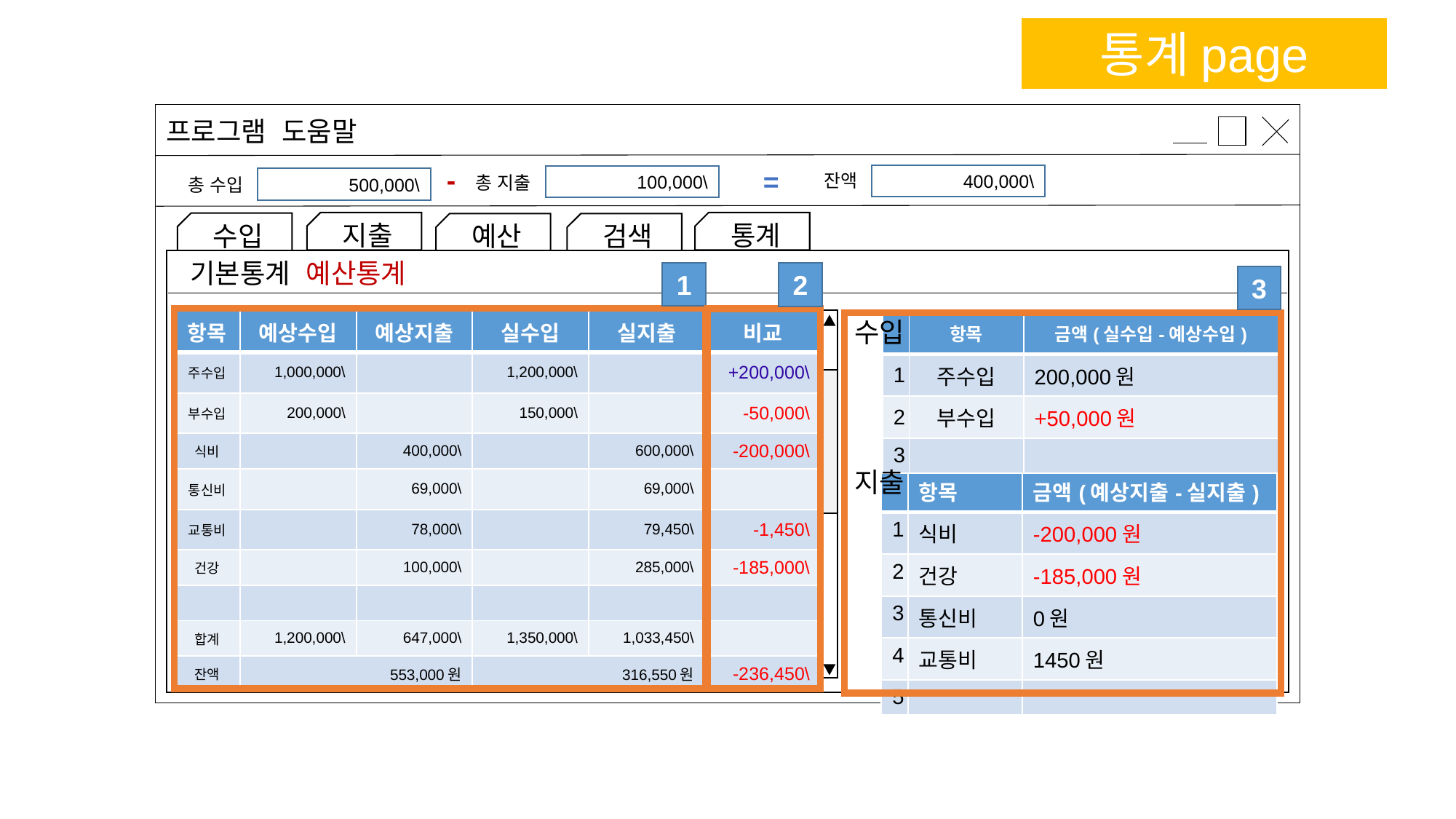

통계page
기본통계  예산통계
1
2
3

수입

| 항목 | 예상수입 | 예상지출 | 실수입 | 실지출 | 비교 |
| --- | --- | --- | --- | --- | --- |
| 주수입 | 1,000,000\ |  | 1,200,000\ |  | +200,000\ |
| 부수입 | 200,000\ |  | 150,000\ |  | -50,000\ |
| 식비 |  | 400,000\ |  | 600,000\ | -200,000\ |
| 통신비 |  | 69,000\ |  | 69,000\ |  |
| 교통비 |  | 78,000\ |  | 79,450\ | -1,450\ |
| 건강 |  | 100,000\ |  | 285,000\ | -185,000\ |
|  |  |  |  |  |  |
| 합계 | 1,200,000\ | 647,000\ | 1,350,000\ | 1,033,450\ |  |
| 잔액 | 553,000원 |  | 316,550원 |  | -236,450\ |

|  | 항목 | 금액(실수입-예상수입) |
| --- | --- | --- |
| 1 | 주수입 | 200,000원 |
| 2 | 부수입 | +50,000원 |
| 3 |  |  |

지출
|  | 항목 | 금액(예상지출-실지출) |
| --- | --- | --- |
| 1 | 식비 | -200,000원 |
| 2 | 건강 | -185,000원 |
| 3 | 통신비 | 0원 |
| 4 | 교통비 | 1450원 |
| 5 |  |  |